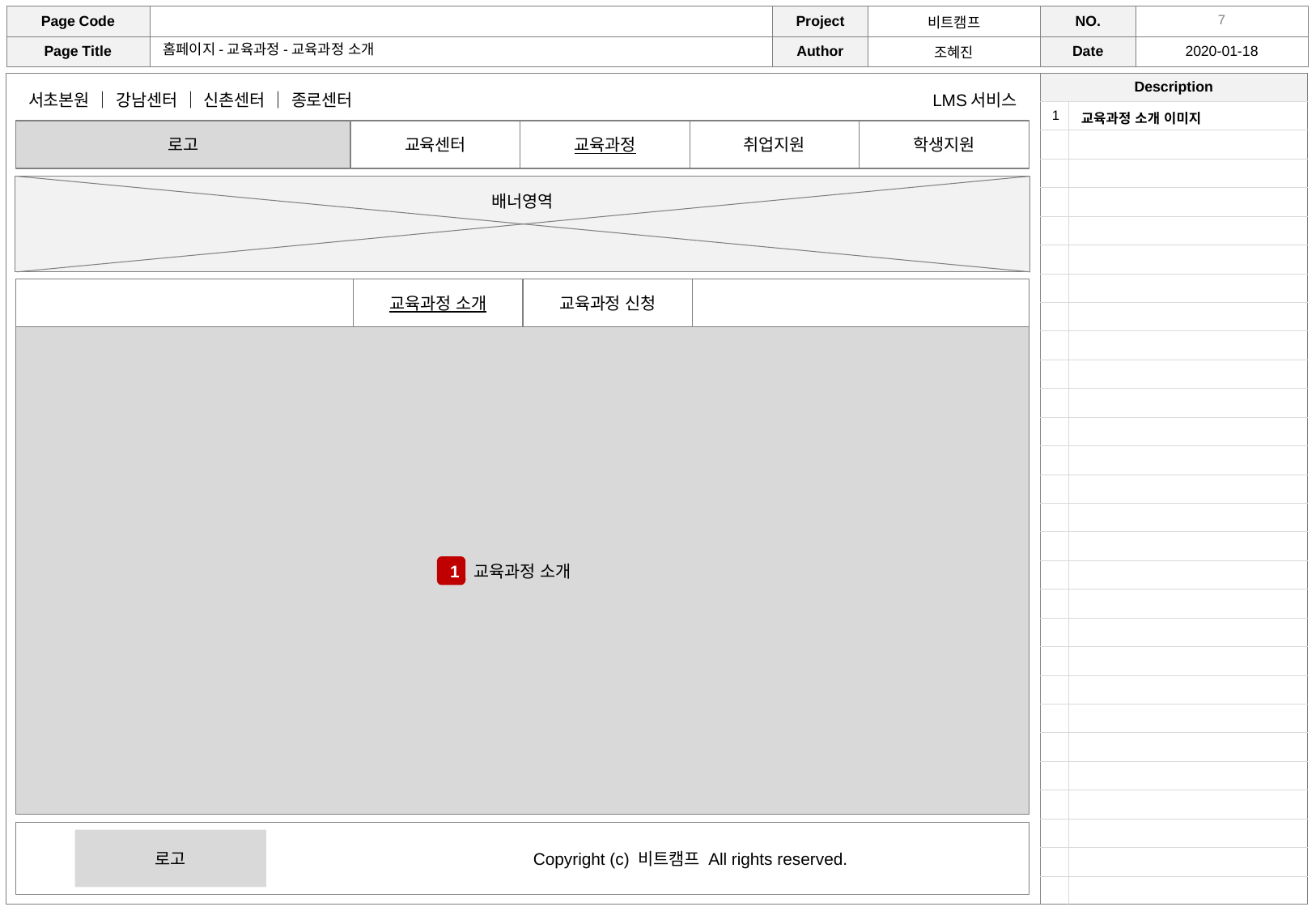

홈페이지-교육과정-교육과정 소개

서초본원 ｜ 강남센터 ｜ 신촌센터 ｜ 종로센터
LMS서비스
| 1 | 교육과정 소개 이미지 |
| --- | --- |
|  |  |
|  |  |
|  |  |
|  |  |
|  |  |
|  |  |
|  |  |
|  |  |
|  |  |
|  |  |
|  |  |
|  |  |
|  |  |
|  |  |
|  |  |
|  |  |
|  |  |
|  |  |
|  |  |
|  |  |
|  |  |
|  |  |
|  |  |
|  |  |
|  |  |
|  |  |
|  |  |
로고
교육센터
교육과정
취업지원
학생지원

배너영역

교육과정 소개
교육과정 신청
교육과정 소개
1

로고
Copyright (c) 비트캠프 All rights reserved.